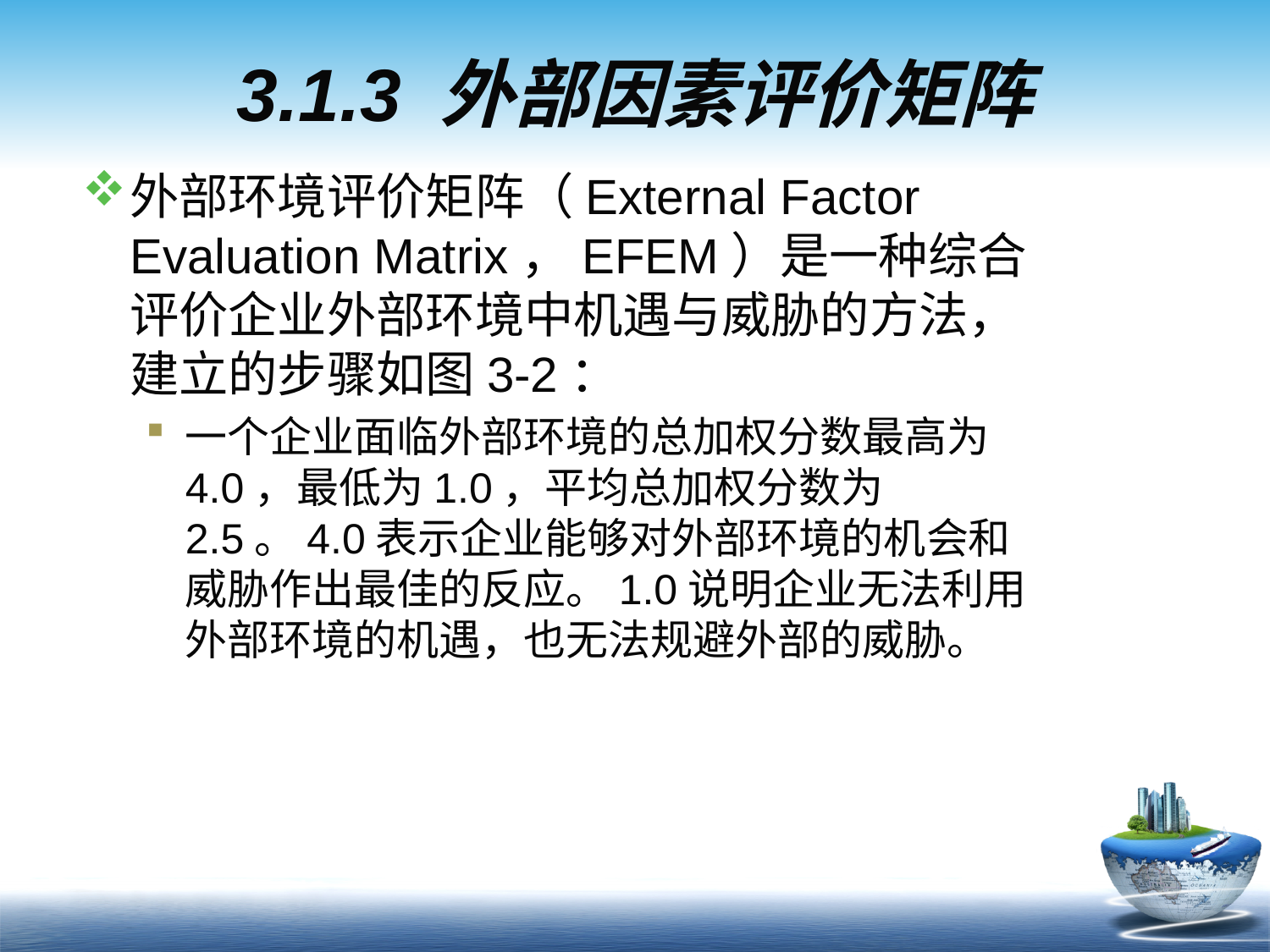

# 3.1.3 外部因素评价矩阵
外部环境评价矩阵（External Factor Evaluation Matrix，EFEM）是一种综合评价企业外部环境中机遇与威胁的方法，建立的步骤如图3-2：
一个企业面临外部环境的总加权分数最高为4.0，最低为1.0，平均总加权分数为2.5。4.0表示企业能够对外部环境的机会和威胁作出最佳的反应。1.0说明企业无法利用外部环境的机遇，也无法规避外部的威胁。